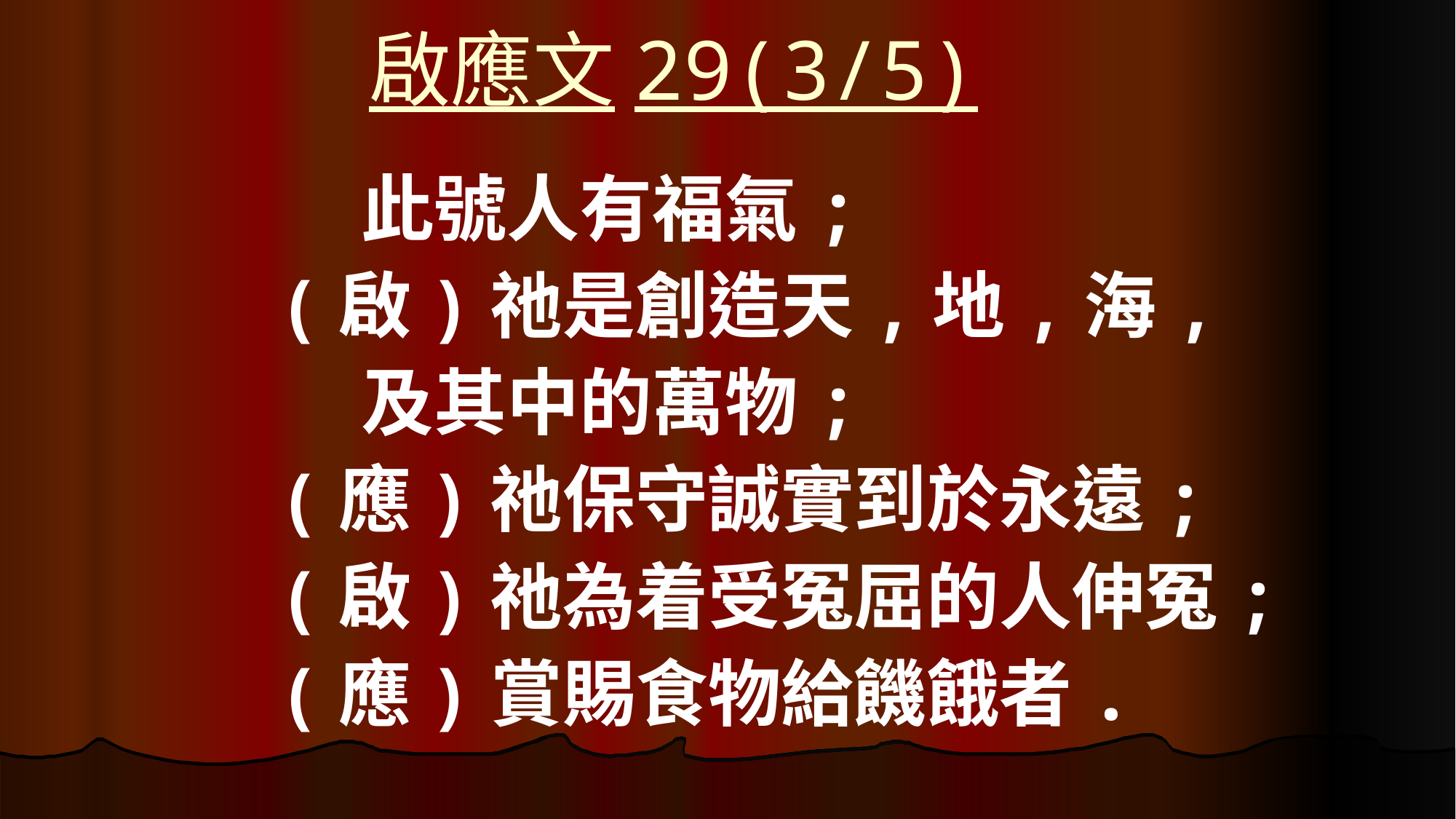

# 啟應文29(3/5)
    此號人有福氣;
(啟)祂是創造天,地,海,
    及其中的萬物;
(應)祂保守誠實到於永遠;
(啟)祂為着受冤屈的人伸冤;
(應)賞賜食物給饑餓者.